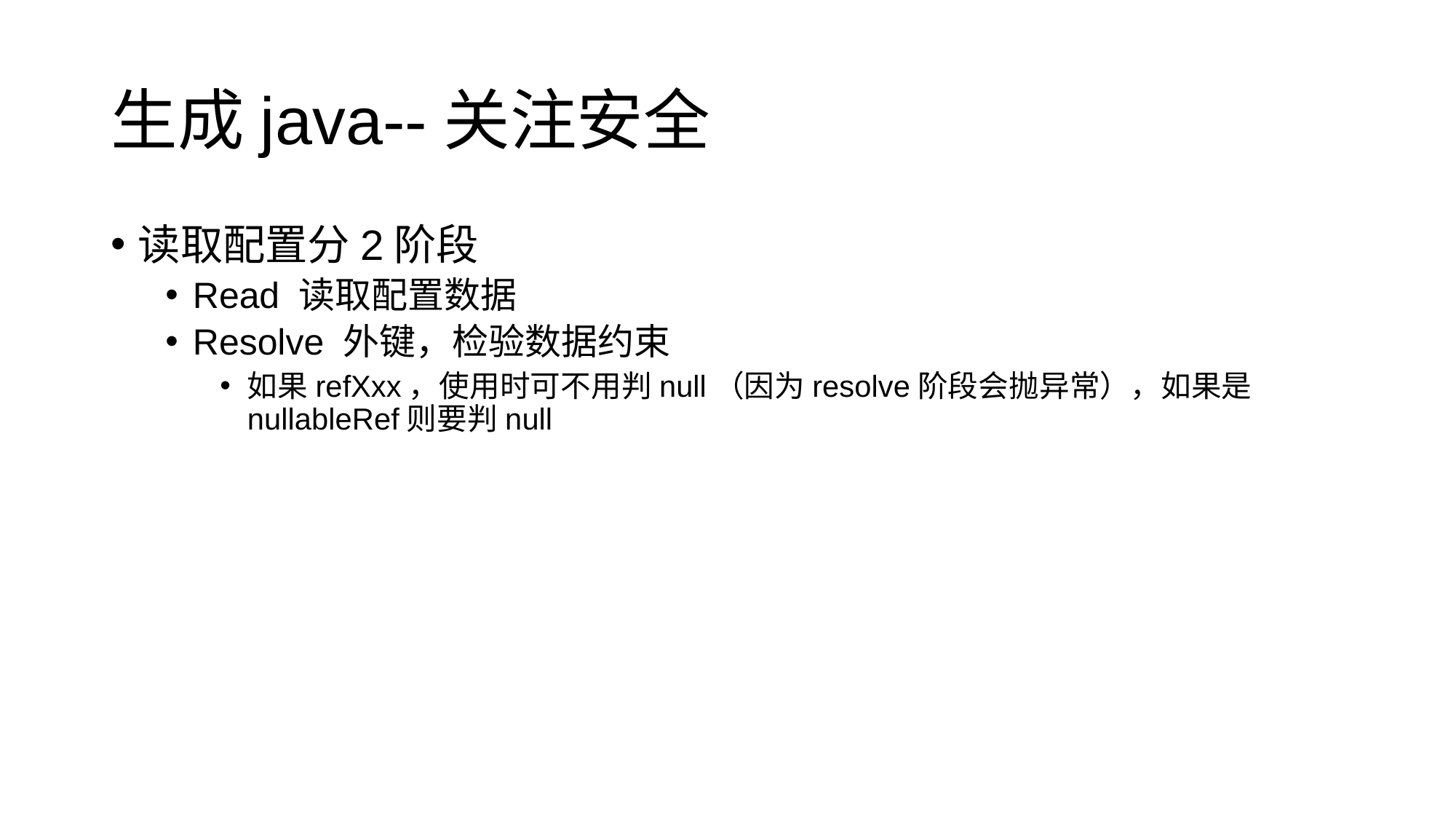

# 生成java--关注安全
读取配置分2阶段
Read 读取配置数据
Resolve 外键，检验数据约束
如果refXxx，使用时可不用判null（因为resolve阶段会抛异常），如果是nullableRef则要判null